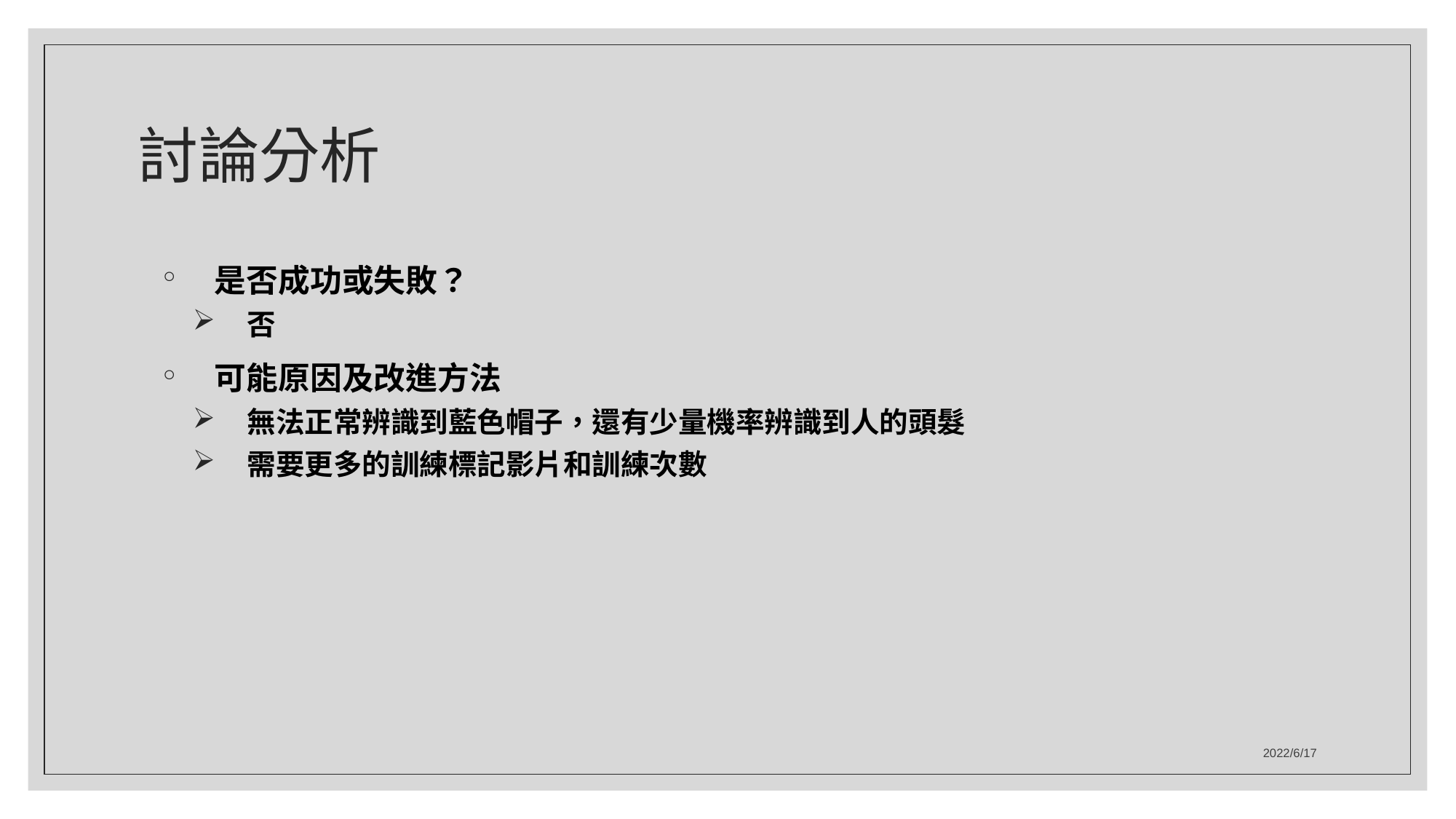

# 討論分析
是否成功或失敗？
否
可能原因及改進方法
無法正常辨識到藍色帽子，還有少量機率辨識到人的頭髮
需要更多的訓練標記影片和訓練次數
2022/6/17